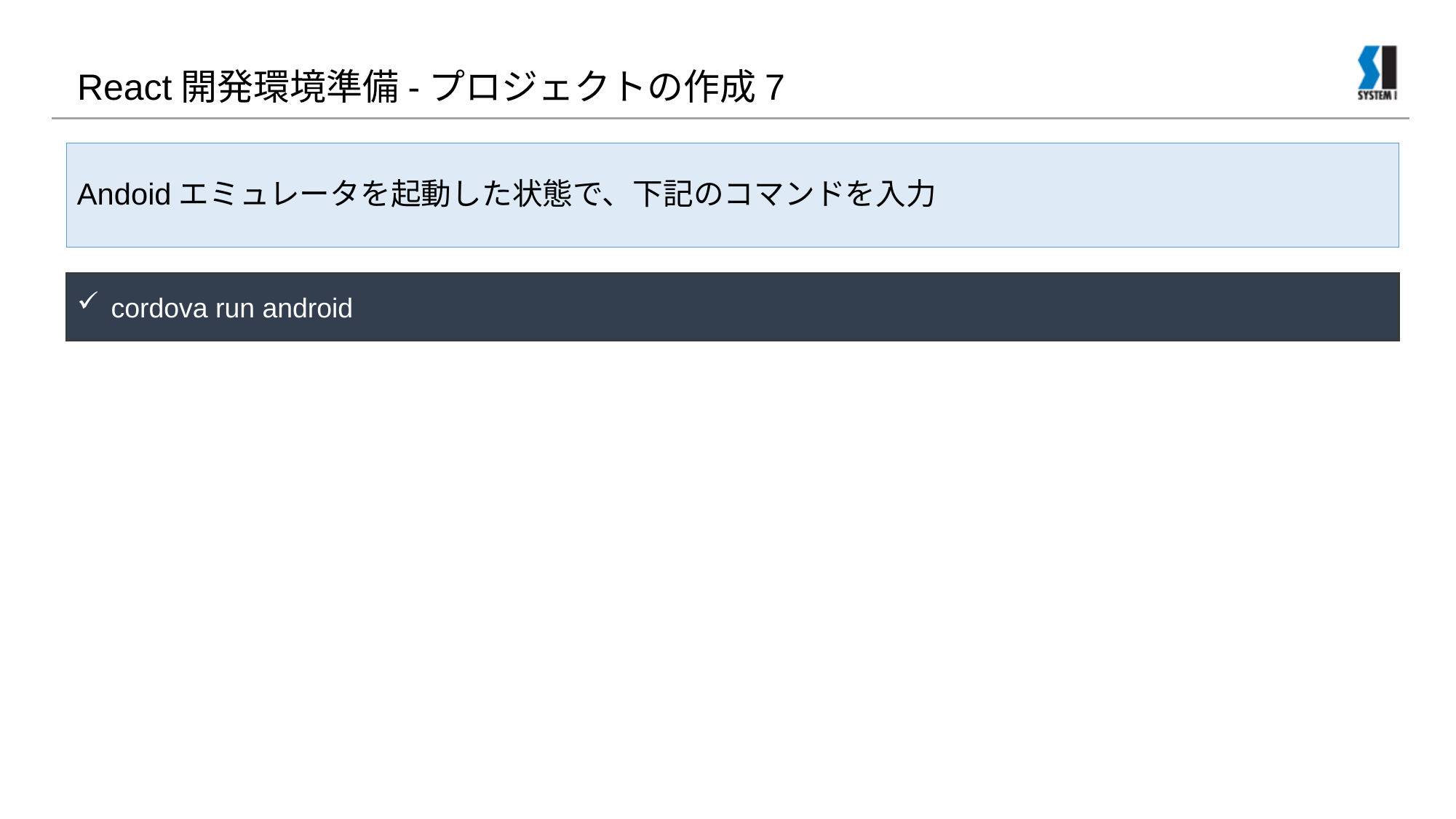

# React開発環境準備-プロジェクトの作成7
Andoidエミュレータを起動した状態で、下記のコマンドを入力
cordova run android